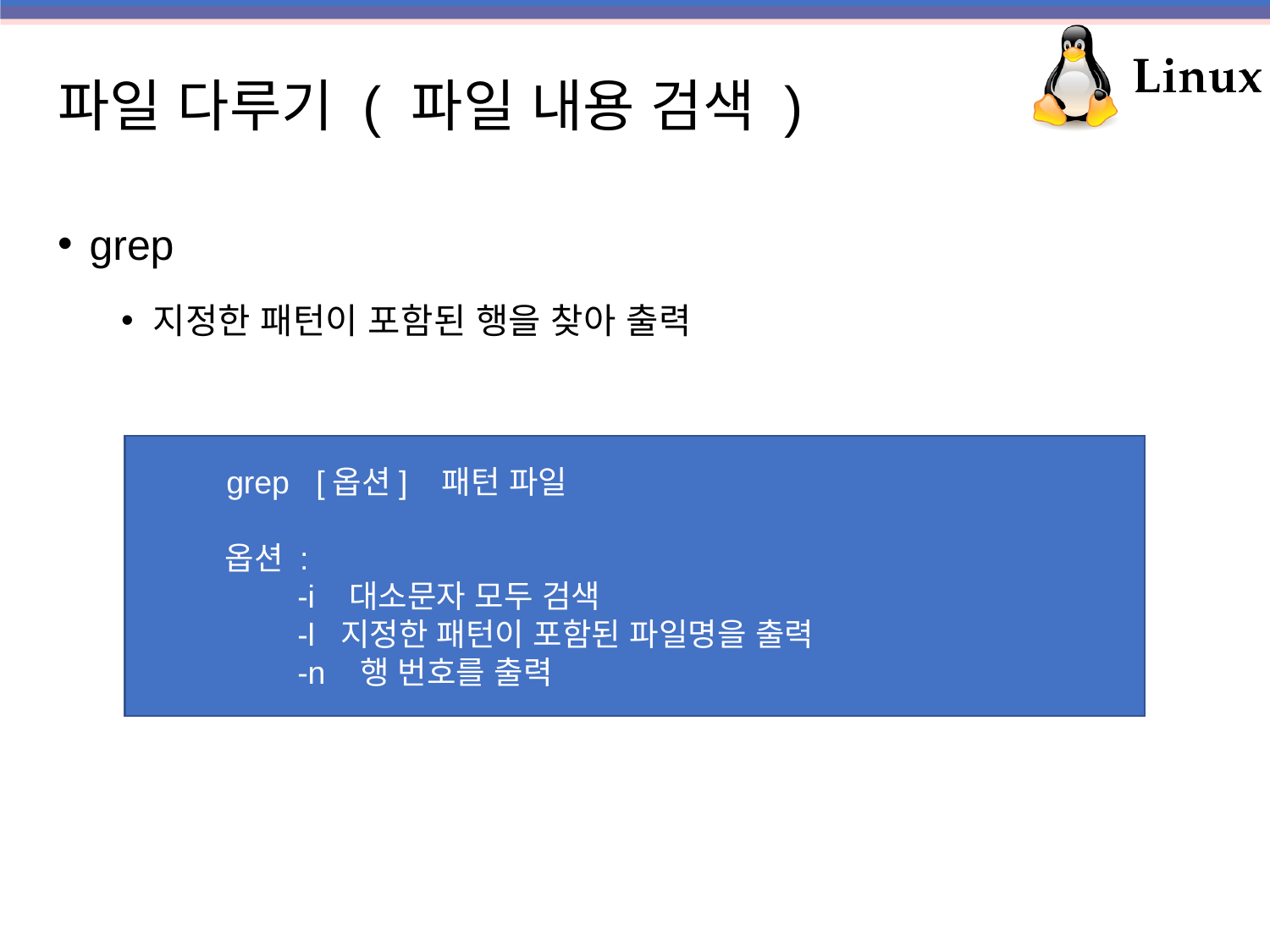

# 파일 다루기 ( 파일 내용 검색 )
grep
지정한 패턴이 포함된 행을 찾아 출력
          grep   [옵션]   패턴 파일

         옵션 :
                  -i   대소문자 모두 검색
                  -l  지정한 패턴이 포함된 파일명을 출력
                  -n   행 번호를 출력